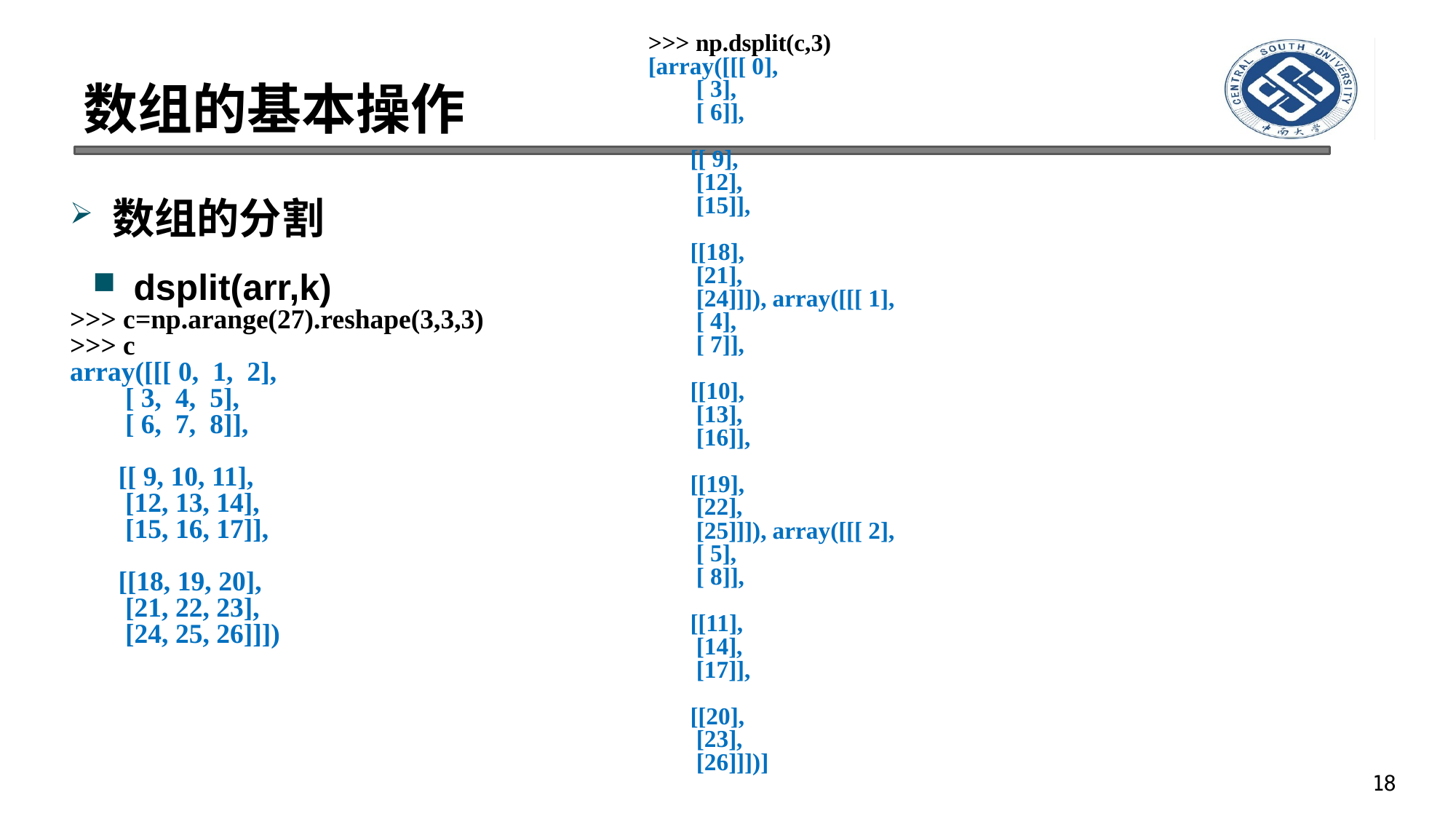

# 数组的基本操作
>>> np.dsplit(c,3)
[array([[[ 0],
        [ 3],
        [ 6]],

       [[ 9],
        [12],
        [15]],

       [[18],
        [21],
        [24]]]), array([[[ 1],
        [ 4],
        [ 7]],

       [[10],
        [13],
        [16]],

       [[19],
        [22],
        [25]]]), array([[[ 2],
        [ 5],
        [ 8]],

       [[11],
        [14],
        [17]],

       [[20],
        [23],
        [26]]])]
数组的分割
dsplit(arr,k)
>>> c=np.arange(27).reshape(3,3,3)
>>> c
array([[[ 0,  1,  2],
        [ 3,  4,  5],
        [ 6,  7,  8]],

       [[ 9, 10, 11],
        [12, 13, 14],
        [15, 16, 17]],

       [[18, 19, 20],
        [21, 22, 23],
        [24, 25, 26]]])

18